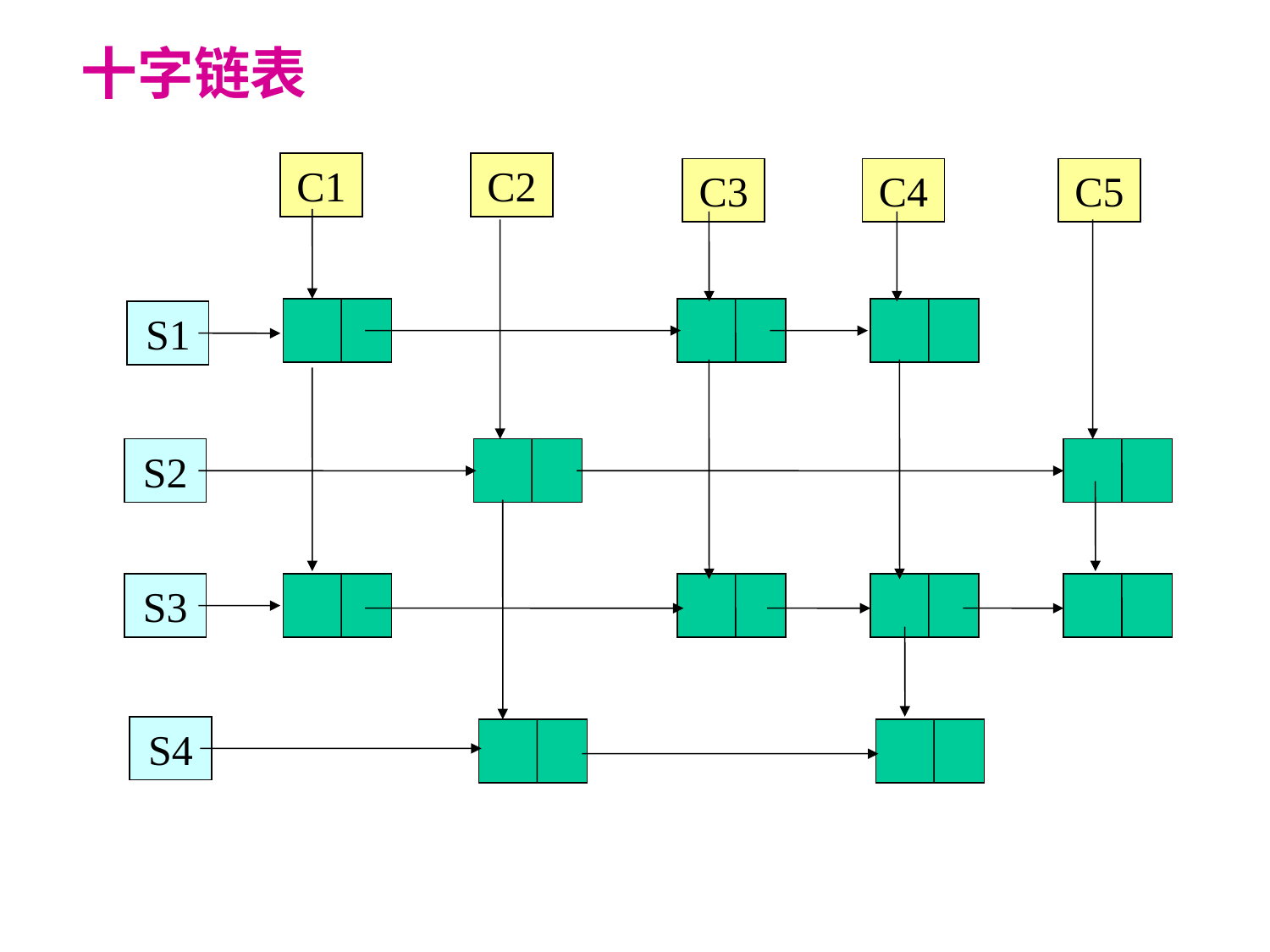

十字链表
C1
C2
C3
C4
C5

S1
S2

S3

S4